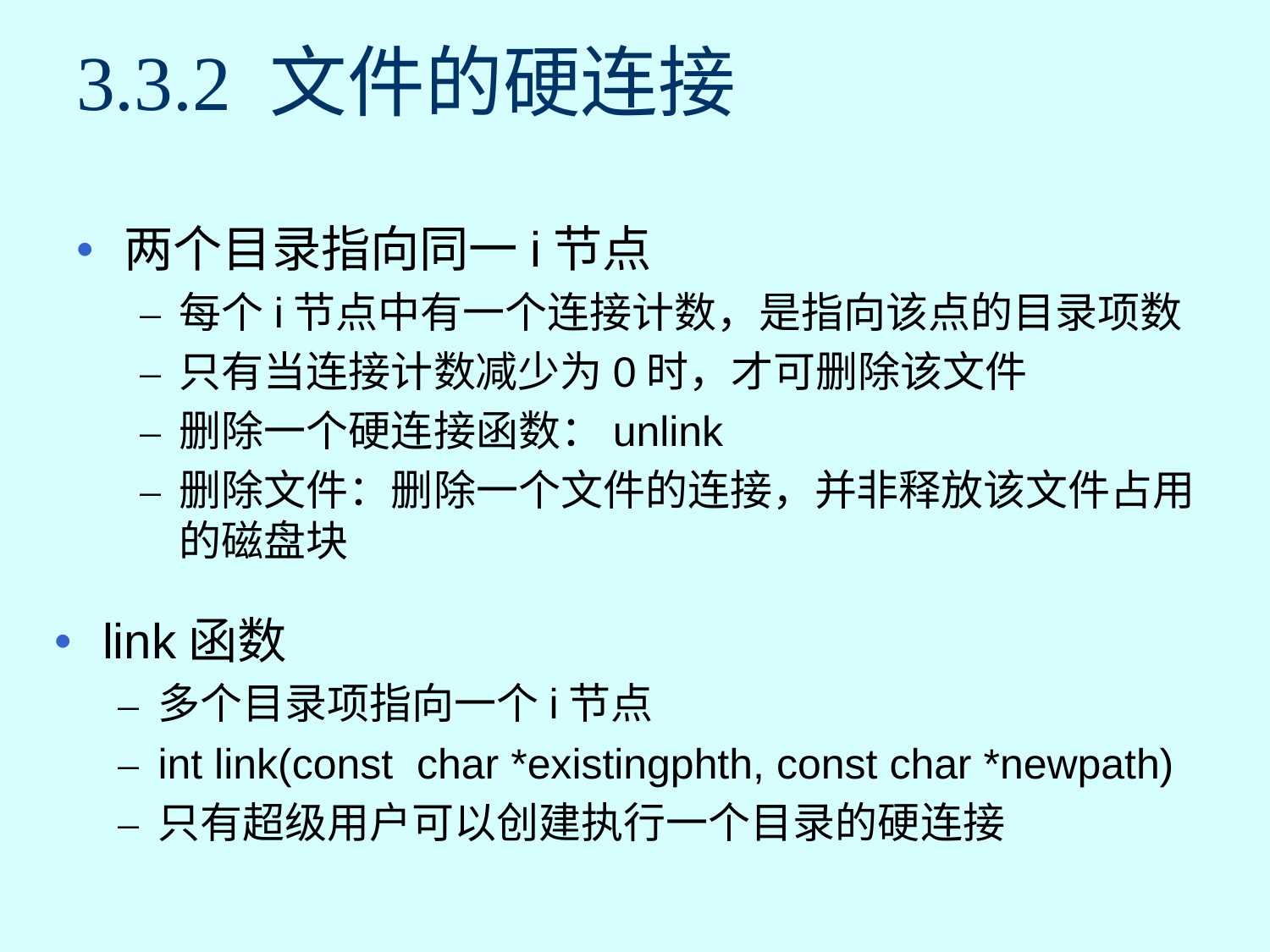

# 3.3.2 文件的硬连接
两个目录指向同一i节点
每个i节点中有一个连接计数，是指向该点的目录项数
只有当连接计数减少为0时，才可删除该文件
删除一个硬连接函数：unlink
删除文件：删除一个文件的连接，并非释放该文件占用的磁盘块

link函数
多个目录项指向一个i节点
int link(const  char *existingphth, const char *newpath)
只有超级用户可以创建执行一个目录的硬连接
32